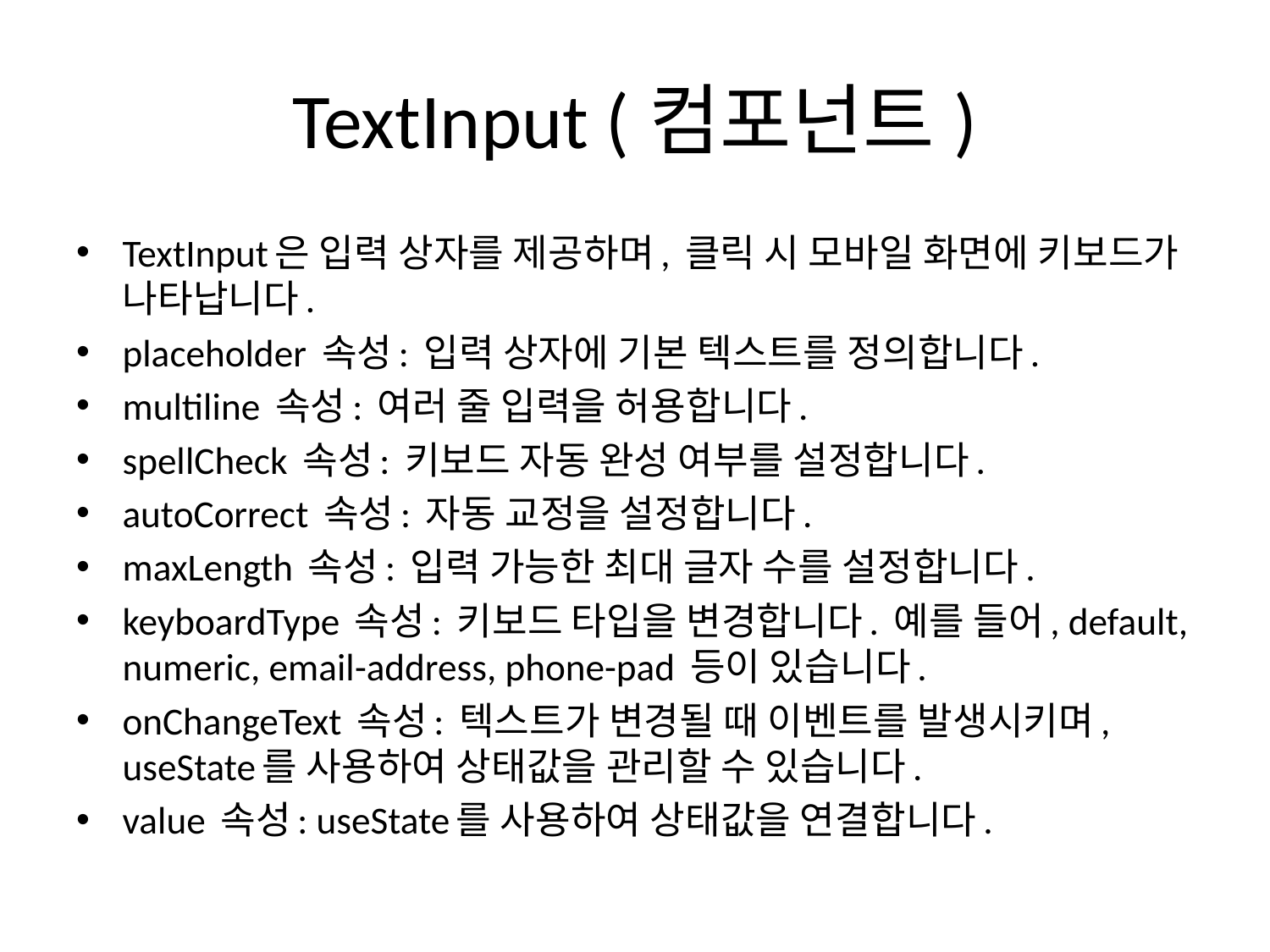

# TextInput (컴포넌트)
TextInput은 입력 상자를 제공하며, 클릭 시 모바일 화면에 키보드가 나타납니다.
placeholder 속성: 입력 상자에 기본 텍스트를 정의합니다.
multiline 속성: 여러 줄 입력을 허용합니다.
spellCheck 속성: 키보드 자동 완성 여부를 설정합니다.
autoCorrect 속성: 자동 교정을 설정합니다.
maxLength 속성: 입력 가능한 최대 글자 수를 설정합니다.
keyboardType 속성: 키보드 타입을 변경합니다. 예를 들어, default, numeric, email-address, phone-pad 등이 있습니다.
onChangeText 속성: 텍스트가 변경될 때 이벤트를 발생시키며, useState를 사용하여 상태값을 관리할 수 있습니다.
value 속성: useState를 사용하여 상태값을 연결합니다.